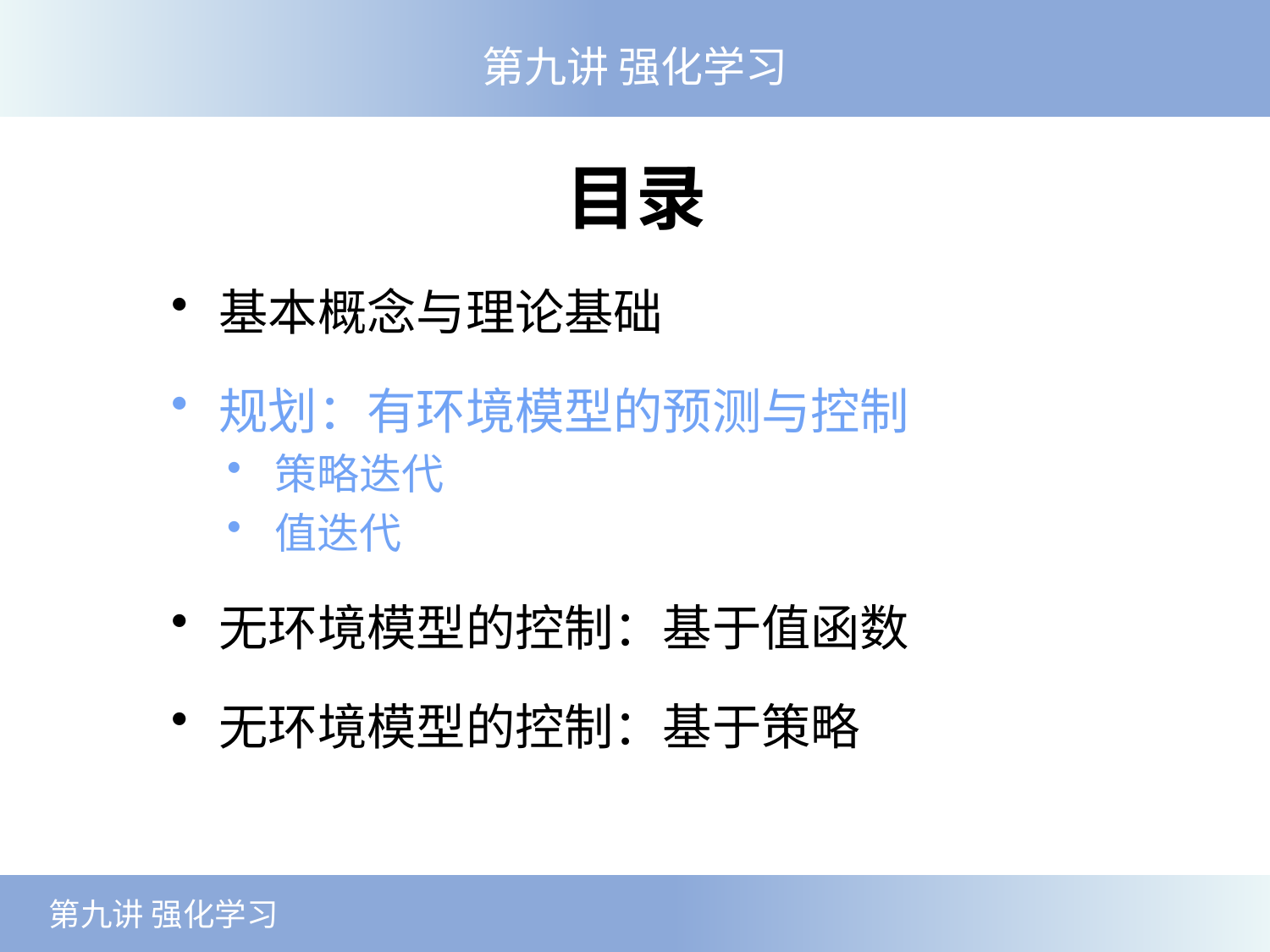

第九讲 强化学习
目录
基本概念与理论基础
规划：有环境模型的预测与控制
策略迭代
值迭代
无环境模型的控制：基于值函数
无环境模型的控制：基于策略
    第九讲 强化学习